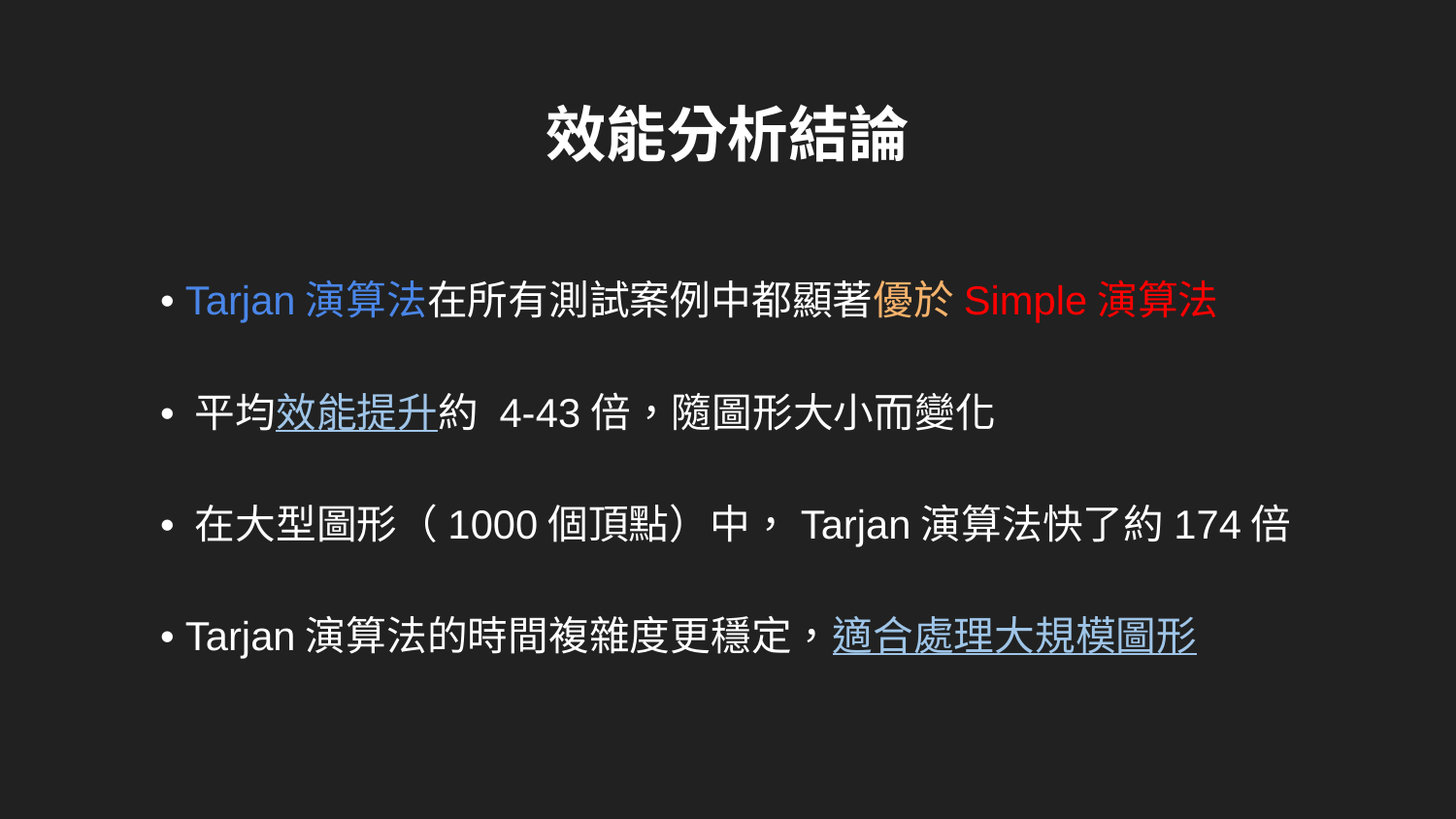

# 效能分析結論

• Tarjan演算法在所有測試案例中都顯著優於Simple演算法

• 平均效能提升約 4-43倍，隨圖形大小而變化

• 在大型圖形（1000個頂點）中，Tarjan演算法快了約174倍

• Tarjan演算法的時間複雜度更穩定，適合處理大規模圖形